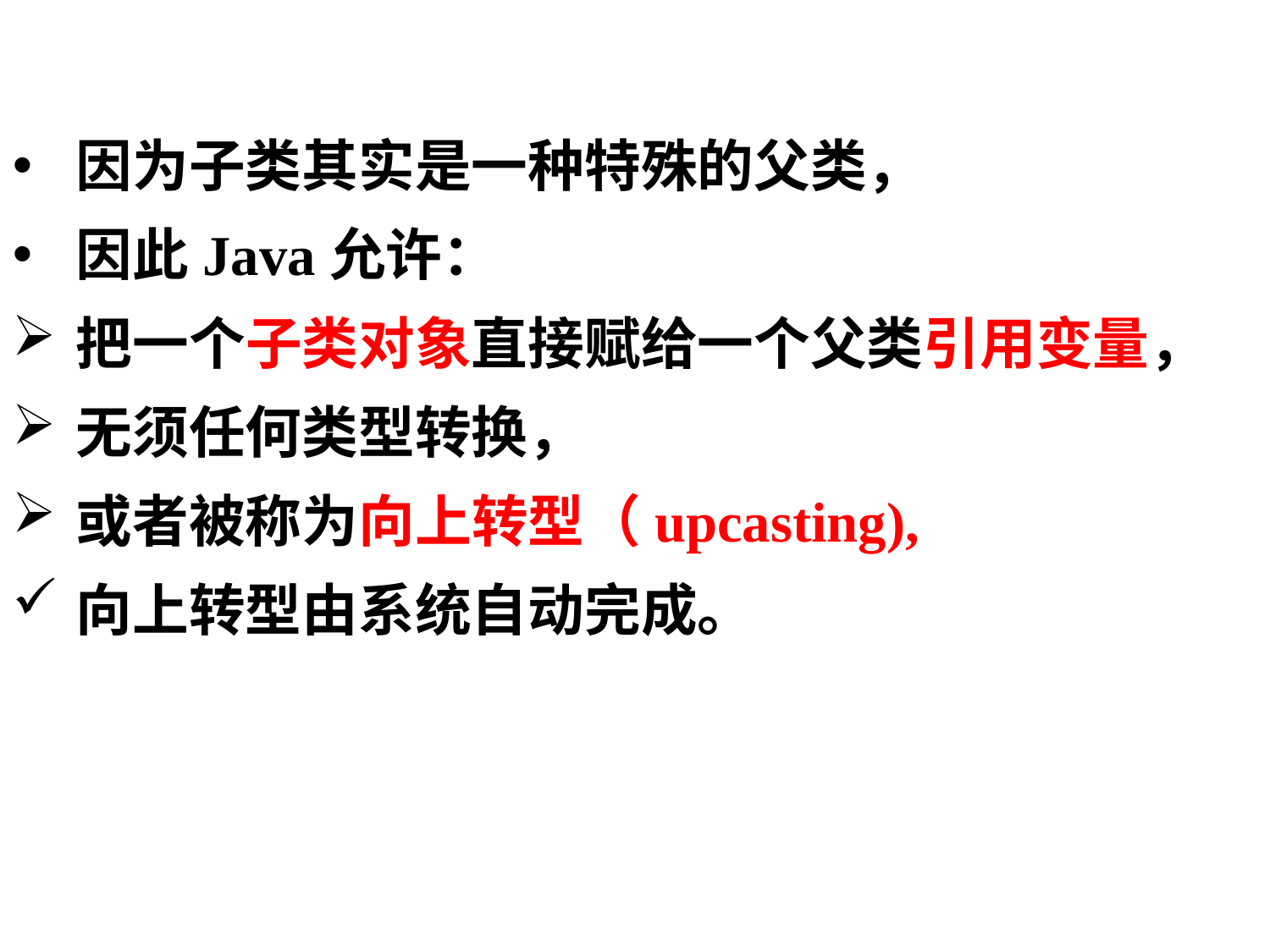

因为子类其实是一种特殊的父类，
因此Java允许：
把一个子类对象直接赋给一个父类引用变量，
无须任何类型转换，
或者被称为向上转型（upcasting),
向上转型由系统自动完成。